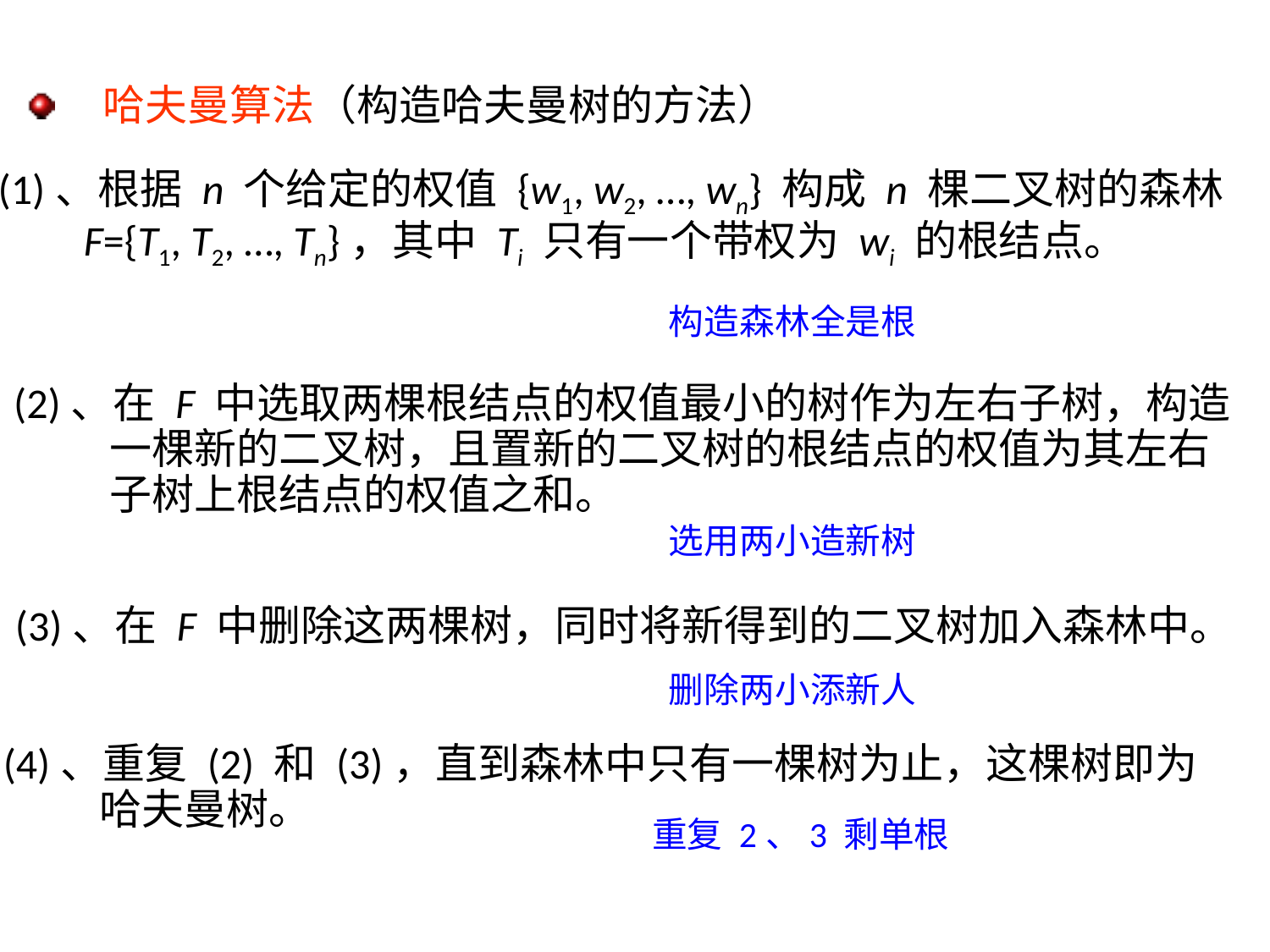

哈夫曼算法（构造哈夫曼树的方法）
(1)、根据 n 个给定的权值 {w1, w2, …, wn} 构成 n 棵二叉树的森林
         F={T1, T2, …, Tn}，其中 Ti 只有一个带权为 wi 的根结点。
构造森林全是根
(2)、在 F 中选取两棵根结点的权值最小的树作为左右子树，构造
         一棵新的二叉树，且置新的二叉树的根结点的权值为其左右
         子树上根结点的权值之和。
选用两小造新树
(3)、在 F 中删除这两棵树，同时将新得到的二叉树加入森林中。
删除两小添新人
(4)、重复 (2) 和 (3)，直到森林中只有一棵树为止，这棵树即为
         哈夫曼树。
重复 2、3 剩单根